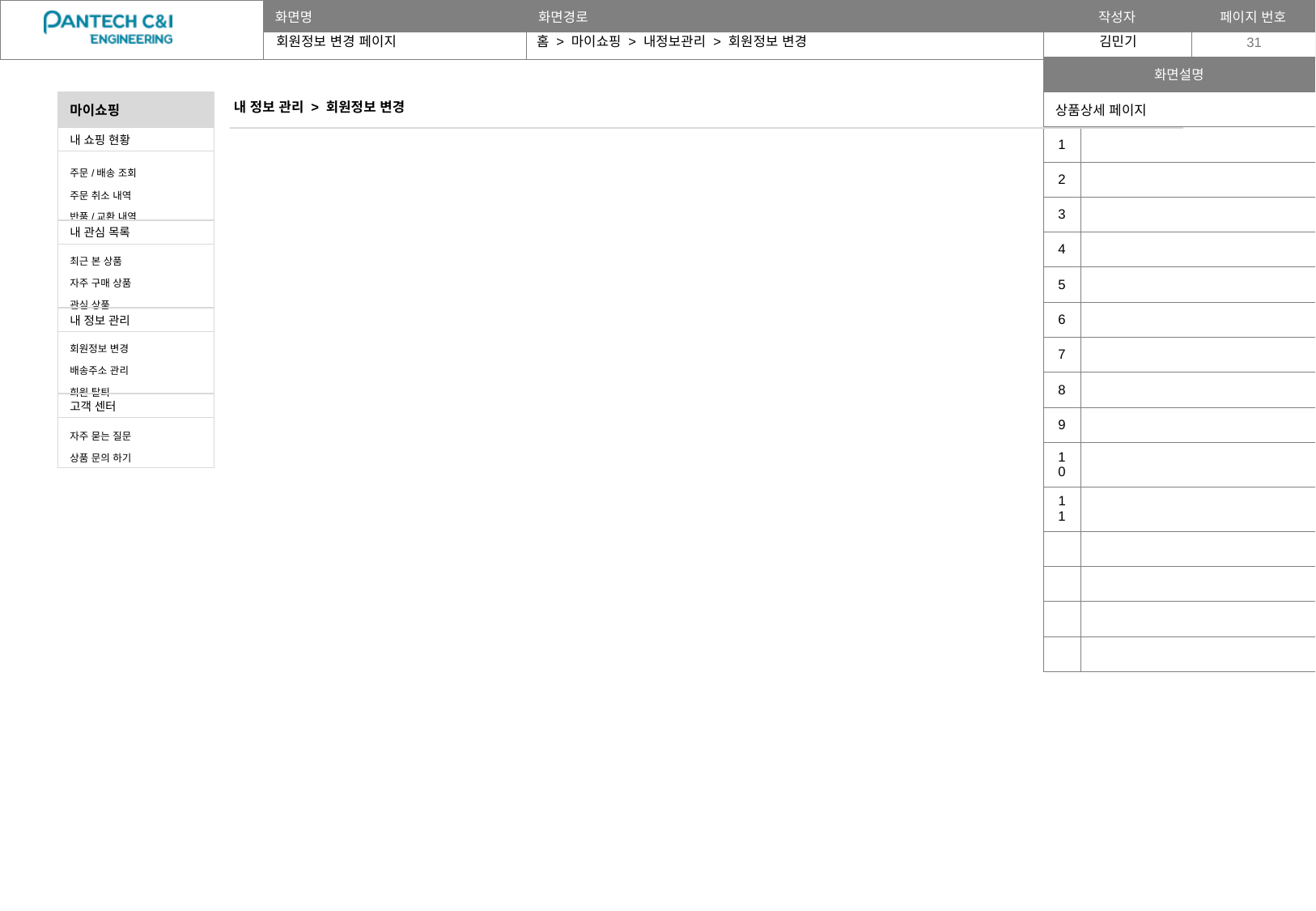

회원정보 변경 페이지
홈 > 마이쇼핑 > 내정보관리 > 회원정보 변경
31
| 화면설명 |  |
| --- | --- |
| 상품상세 페이지 |  |
| 1 |  |
| 2 |  |
| 3 |  |
| 4 |  |
| 5 |  |
| 6 |  |
| 7 |  |
| 8 |  |
| 9 |  |
| 10 |  |
| 11 |  |
|  |  |
|  |  |
|  |  |
|  |  |
내 정보 관리 > 회원정보 변경
| 마이쇼핑 |
| --- |
| 내 쇼핑 현황 |
| 주문/배송 조회 주문 취소 내역 반품/교환 내역 |
| 내 관심 목록 |
| 최근 본 상품 자주 구매 상품 관심 상품 |
| 내 정보 관리 |
| 회원정보 변경 배송주소 관리 회원 탈퇴 |
| 고객 센터 |
| 자주 묻는 질문 상품 문의 하기 |